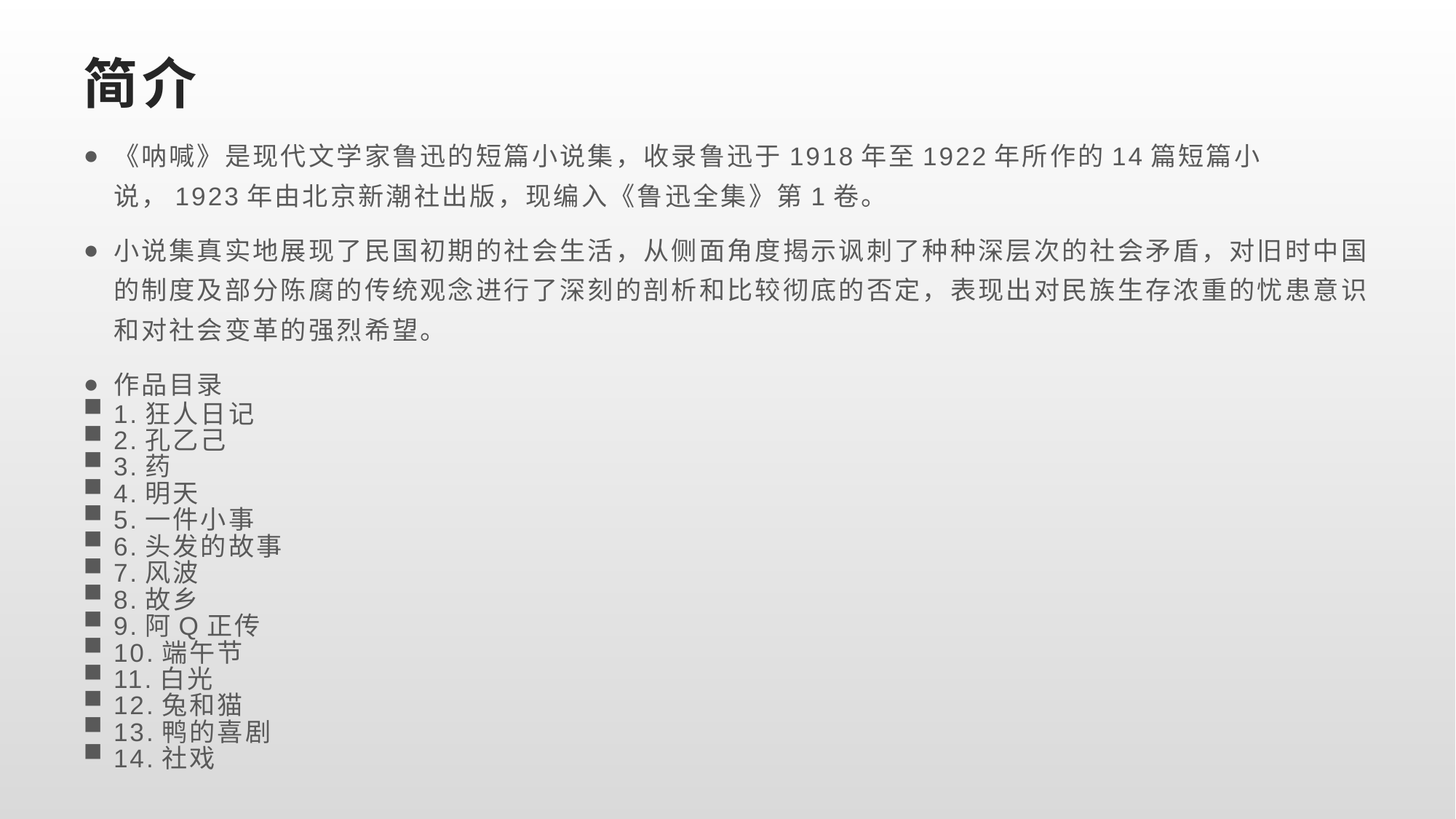

# 简介
《呐喊》是现代文学家鲁迅的短篇小说集，收录鲁迅于1918年至1922年所作的14篇短篇小说，1923年由北京新潮社出版，现编入《鲁迅全集》第1卷。
小说集真实地展现了民国初期的社会生活，从侧面角度揭示讽刺了种种深层次的社会矛盾，对旧时中国的制度及部分陈腐的传统观念进行了深刻的剖析和比较彻底的否定，表现出对民族生存浓重的忧患意识和对社会变革的强烈希望。
作品目录
1.狂人日记
2.孔乙己
3.药
4.明天
5.一件小事
6.头发的故事
7.风波
8.故乡
9.阿Q正传
10.端午节
11.白光
12.兔和猫
13.鸭的喜剧
14.社戏